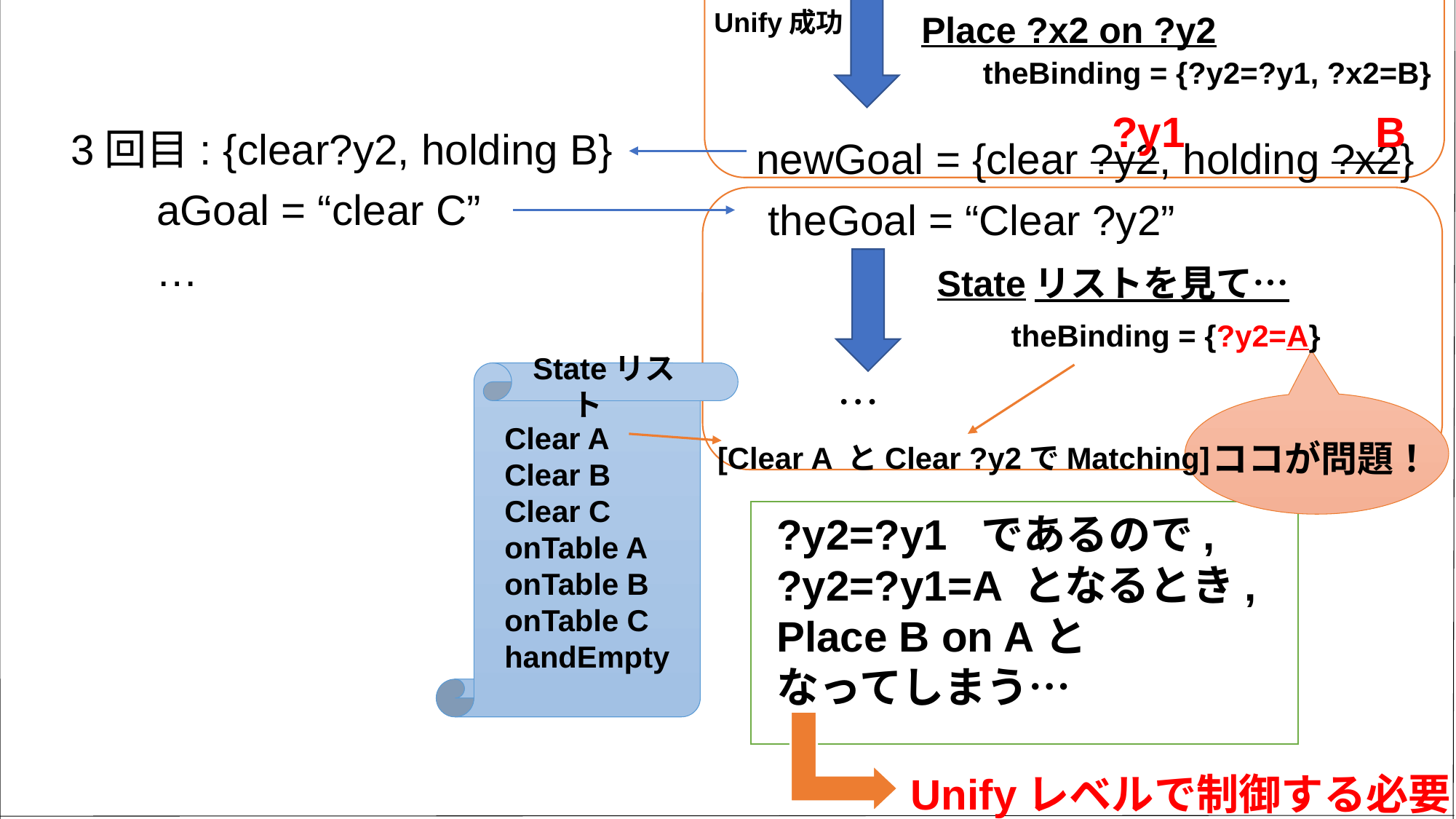

Unify成功

     3回目: {clear?y2, holding B}
	   aGoal = “clear C”
	   …

Place ?x2 on ?y2

    newGoal = {clear ?y2, holding ?x2}
     theGoal = “Clear ?y2”

	  …
 [Clear A とClear ?y2でMatching]

theBinding = {?y2=?y1, ?x2=B}
B
?y1

Stateリストを見て…
theBinding = {?y2=A}
　Stateリスト

Clear A
Clear B
Clear C
onTable A
onTable B
onTable C
handEmpty

ココが問題！

?y2=?y1  であるので,
?y2=?y1=A となるとき,
Place B on Aと
なってしまう…

Unifyレベルで制御する必要